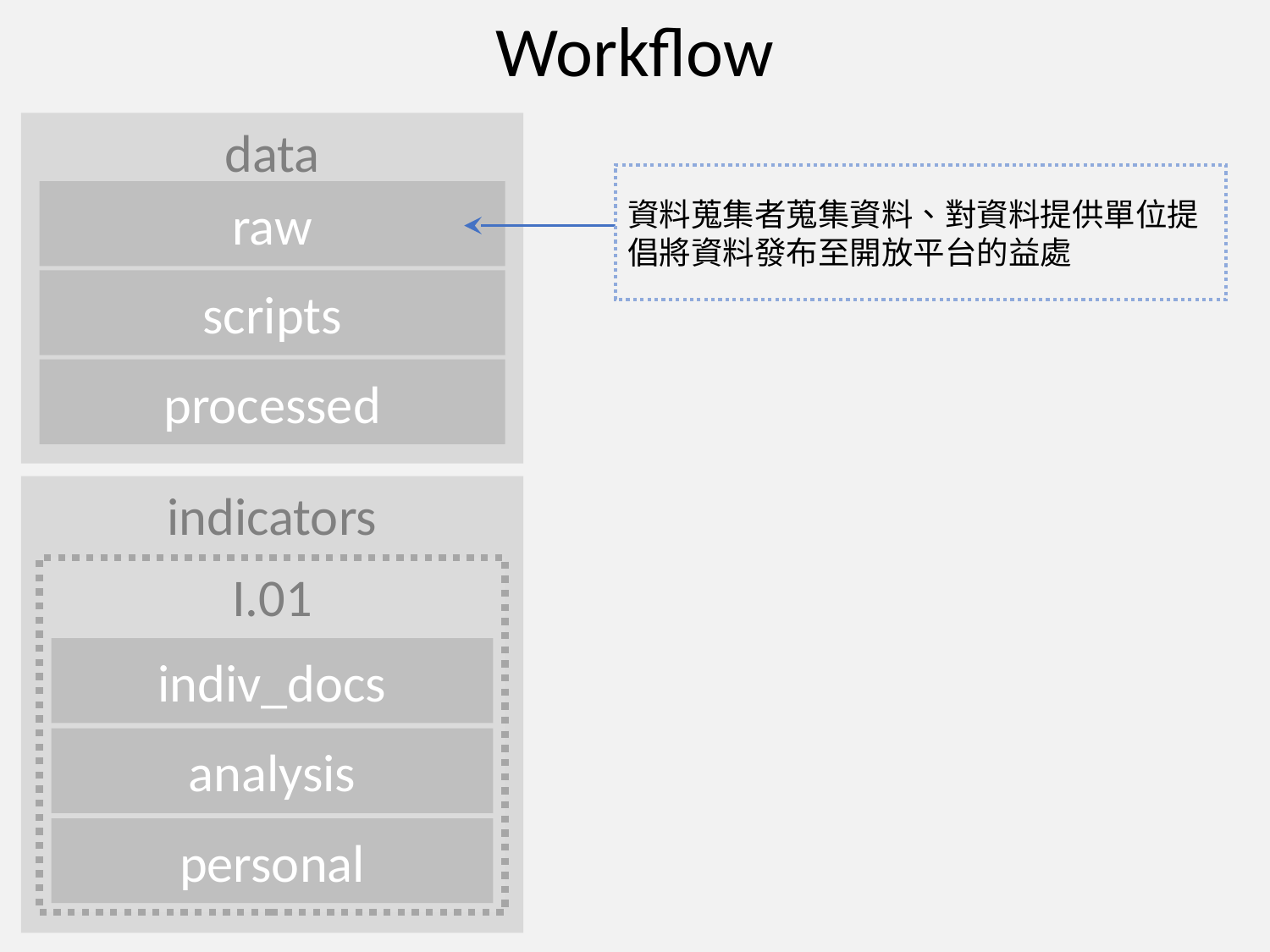

Workflow
data
資料蒐集者蒐集資料、對資料提供單位提倡將資料發布至開放平台的益處
raw
scripts
processed
indicators
I.01
indiv_docs
analysis
personal